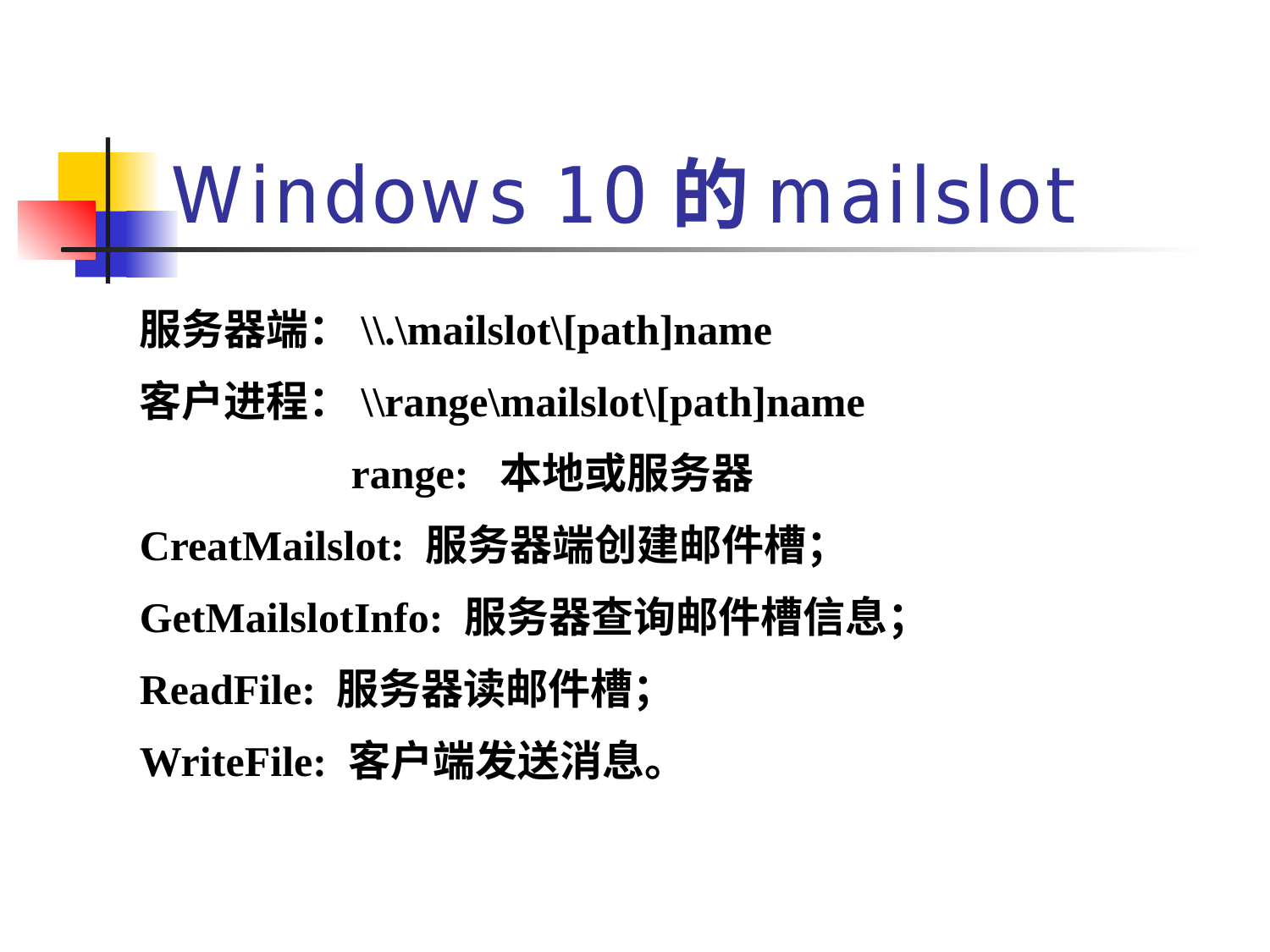

# Windows 10的mailslot
服务器端：\\.\mailslot\[path]name
客户进程：\\range\mailslot\[path]name
                    range:  本地或服务器
CreatMailslot: 服务器端创建邮件槽；
GetMailslotInfo: 服务器查询邮件槽信息；
ReadFile: 服务器读邮件槽；
WriteFile: 客户端发送消息。